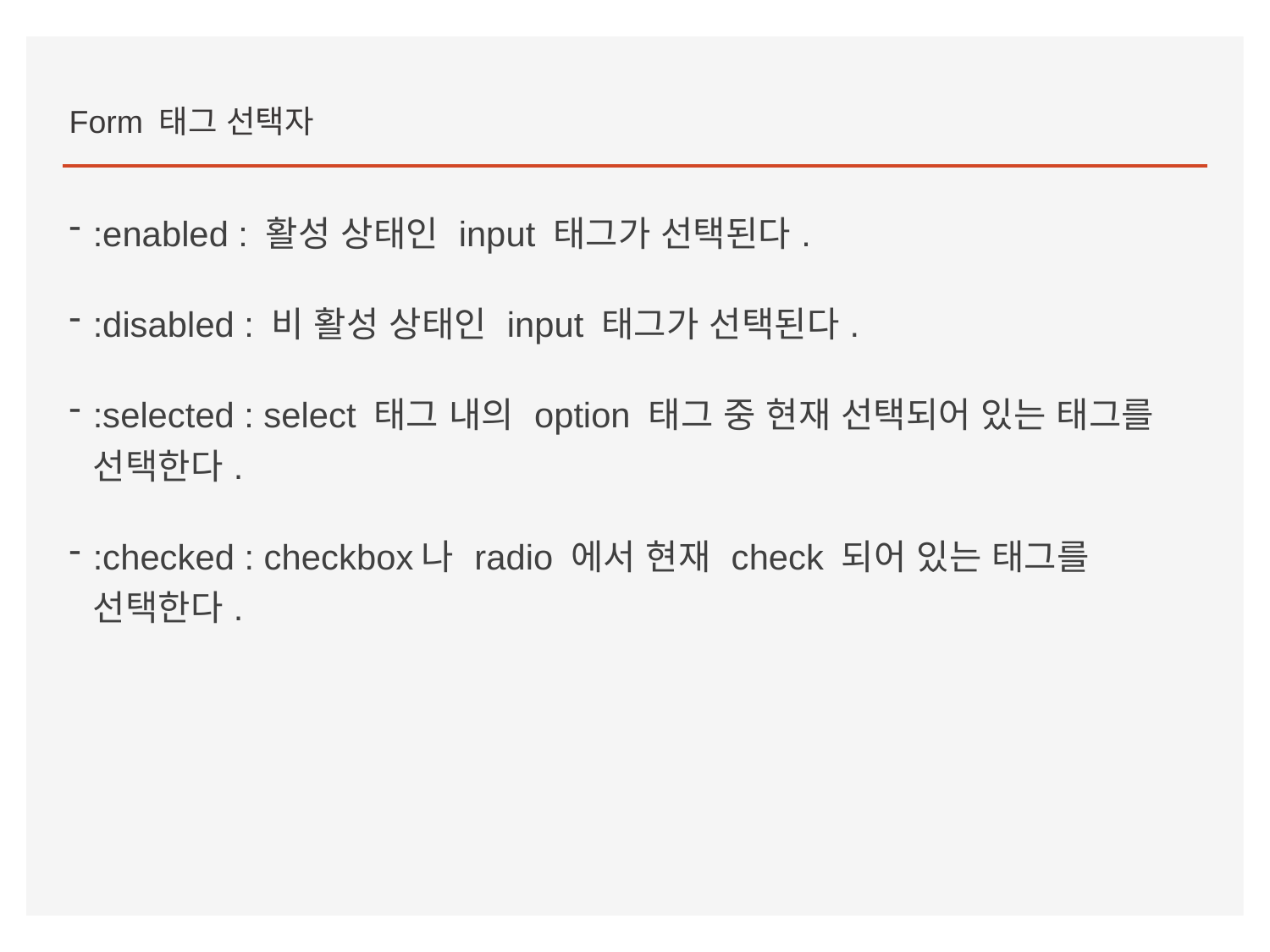

Form 태그 선택자
:enabled : 활성 상태인 input 태그가 선택된다.
:disabled : 비 활성 상태인 input 태그가 선택된다.
:selected : select 태그 내의 option 태그 중 현재 선택되어 있는 태그를 선택한다.
:checked : checkbox나 radio 에서 현재 check 되어 있는 태그를 선택한다.